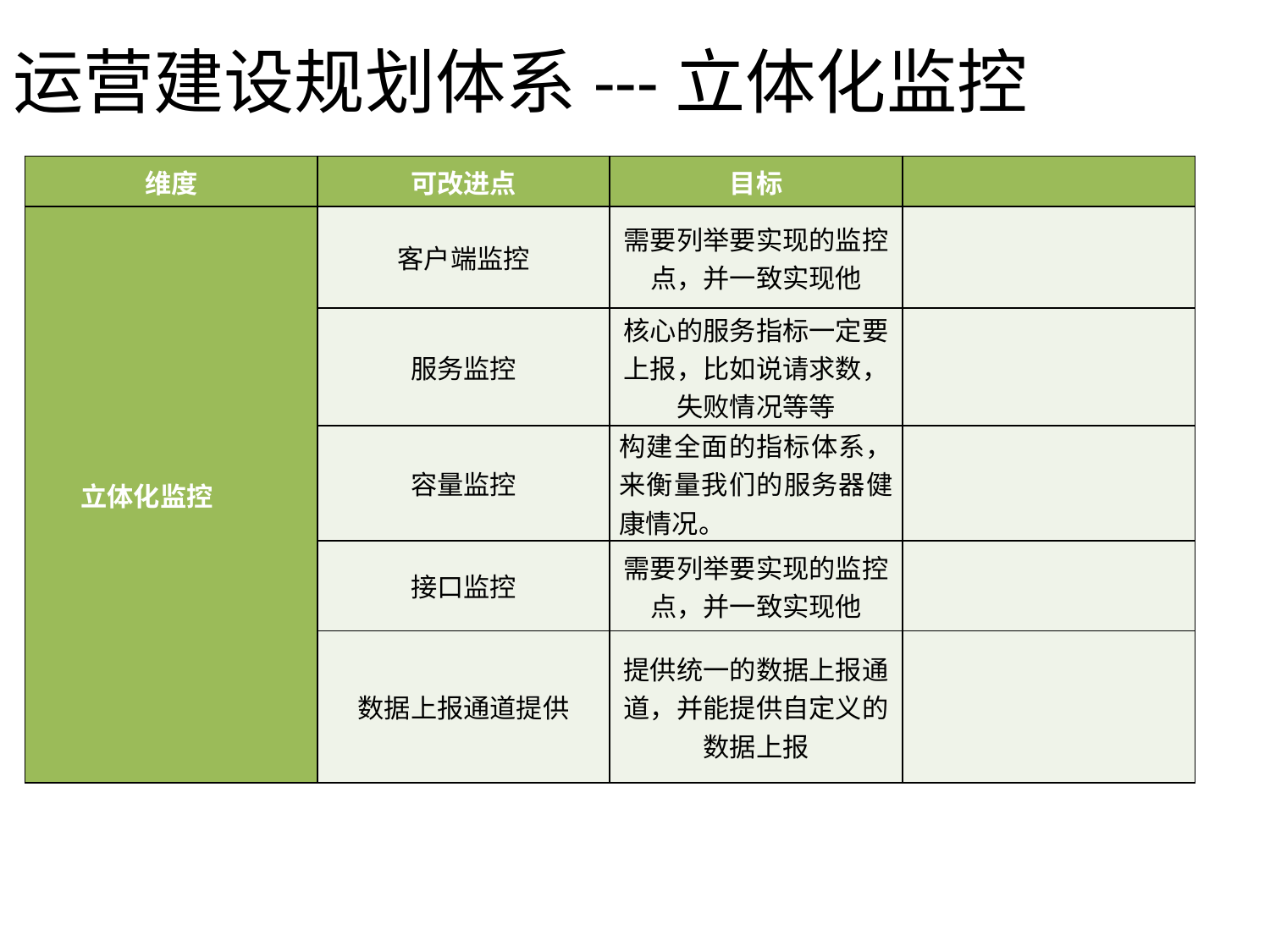

运营建设规划体系---立体化监控
| 维度 | 可改进点 | 目标 |  |
| --- | --- | --- | --- |
| 立体化监控 | 客户端监控 | 需要列举要实现的监控点，并一致实现他 |  |
|  | 服务监控 | 核心的服务指标一定要上报，比如说请求数，失败情况等等 |  |
|  | 容量监控 | 构建全面的指标体系，来衡量我们的服务器健康情况。 |  |
|  | 接口监控 | 需要列举要实现的监控点，并一致实现他 |  |
|  | 数据上报通道提供 | 提供统一的数据上报通道，并能提供自定义的数据上报 |  |